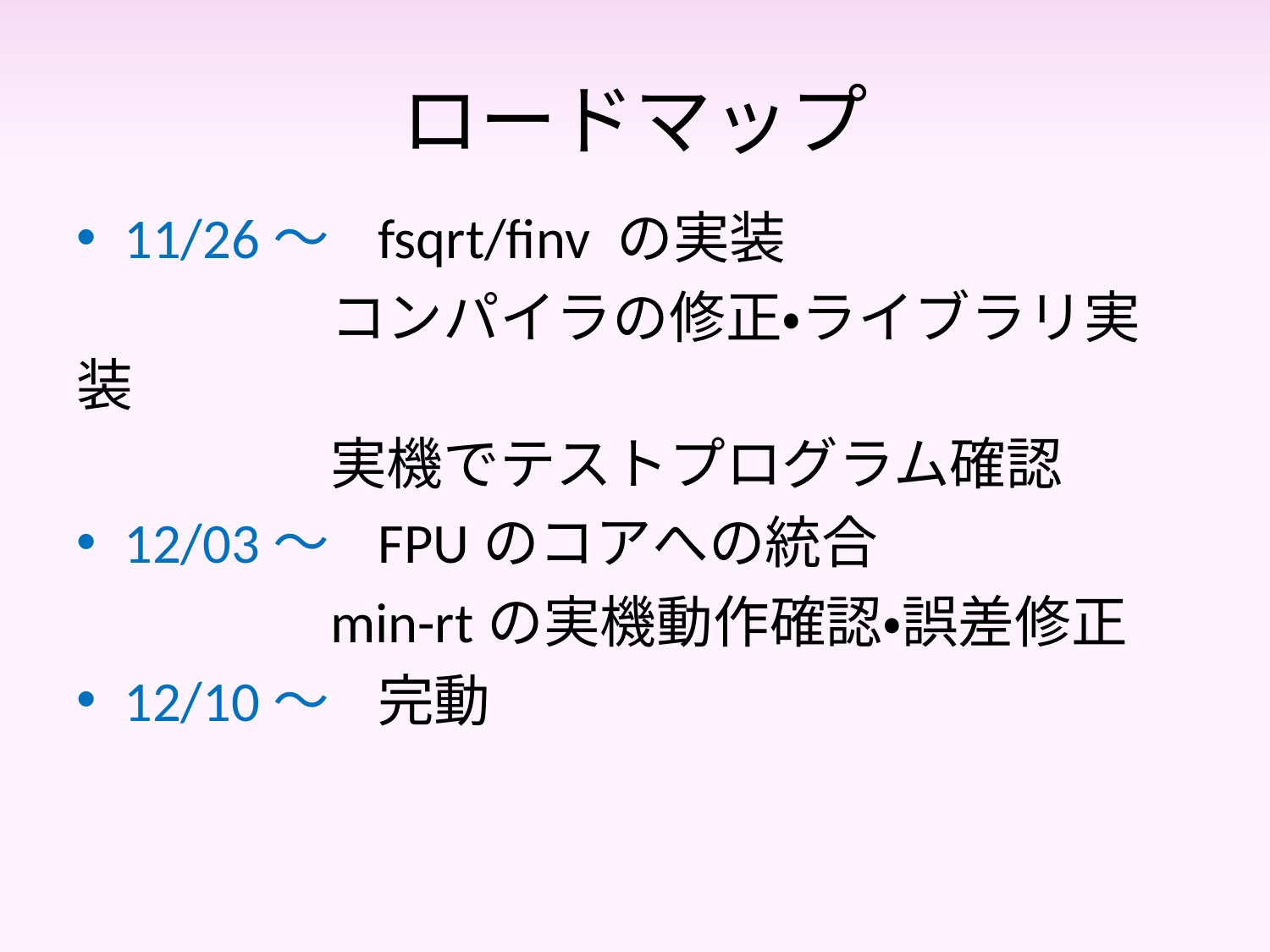

# ロードマップ
11/26～ 	fsqrt/finv の実装
		コンパイラの修正・ライブラリ実装
		実機でテストプログラム確認
12/03～	FPUのコアへの統合
		min-rtの実機動作確認・誤差修正
12/10～	完動